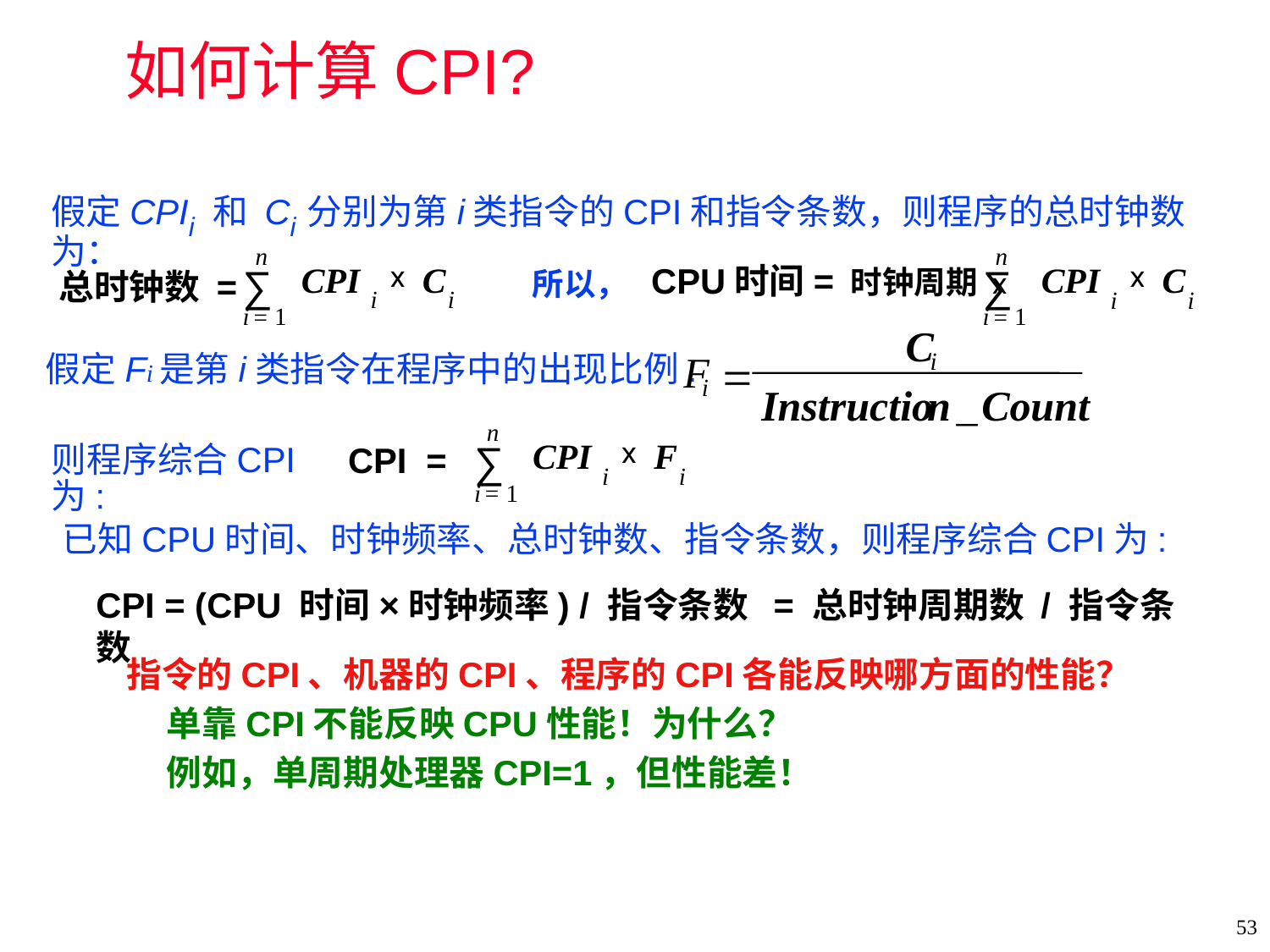

# 如何计算CPI?
假定CPIi 和 Ci分别为第i类指令的CPI和指令条数，则程序的总时钟数为：
n
CPI
C
∑
x
i
i
i
1
=
总时钟数 =
n
CPI
C
∑
x
i
i
i
1
=
所以，
CPU时间= 时钟周期 x

C
i
F
=
i

Instructio
n
_
Count

假定Fi是第i类指令在程序中的出现比例:
n

CPI
F
∑
x
i
i
i
1
=
CPI  =
则程序综合CPI为:

已知CPU时间、时钟频率、总时钟数、指令条数，则程序综合CPI为:
CPI = (CPU 时间×时钟频率) / 指令条数  = 总时钟周期数 / 指令条数
     指令的CPI、机器的CPI、程序的CPI各能反映哪方面的性能？
          单靠CPI不能反映CPU性能！为什么？
          例如，单周期处理器CPI=1，但性能差！
53